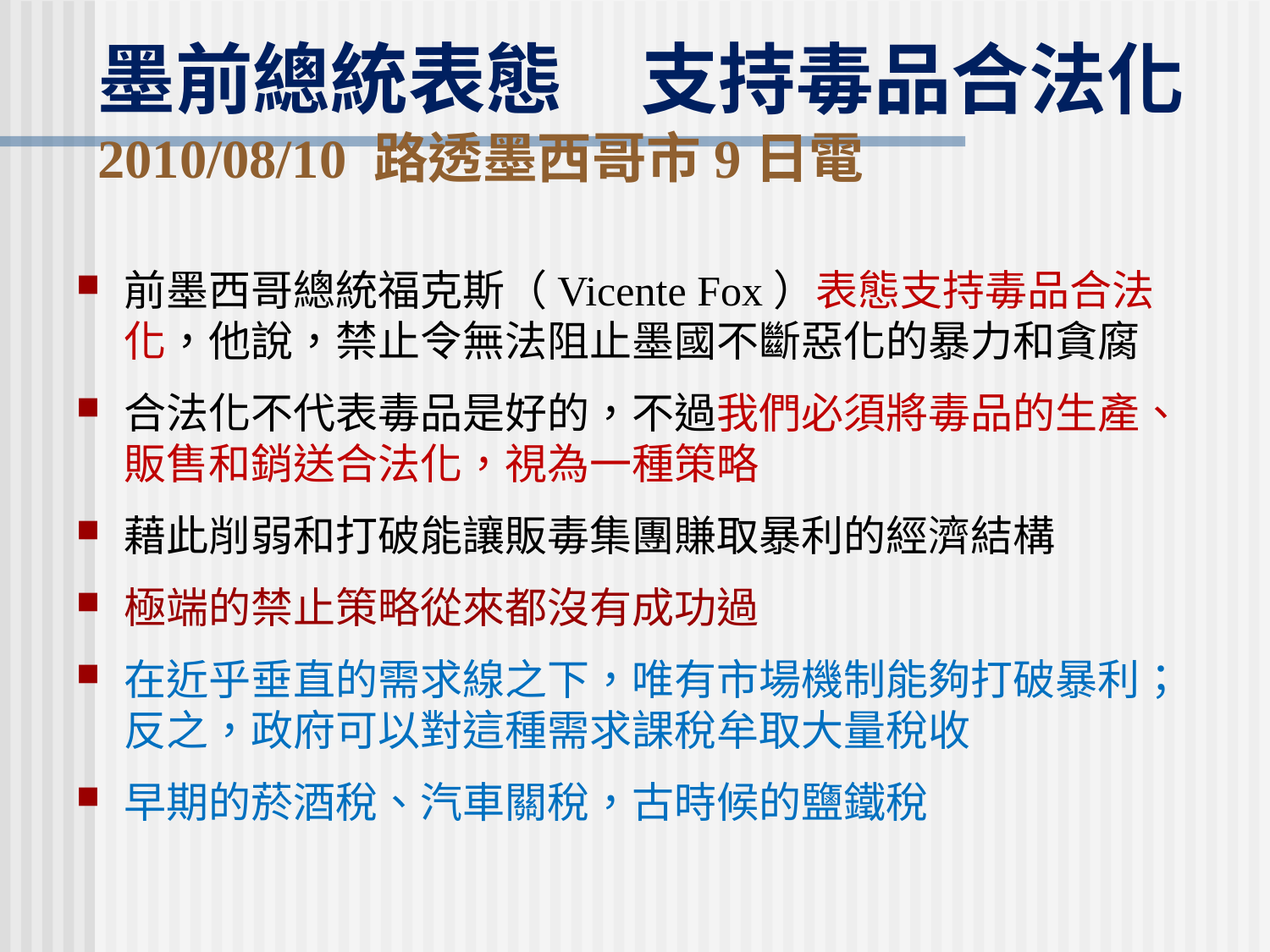

# 墨前總統表態　支持毒品合法化 2010/08/10 路透墨西哥市9日電
前墨西哥總統福克斯（Vicente Fox）表態支持毒品合法化，他說，禁止令無法阻止墨國不斷惡化的暴力和貪腐
合法化不代表毒品是好的，不過我們必須將毒品的生產、販售和銷送合法化，視為一種策略
藉此削弱和打破能讓販毒集團賺取暴利的經濟結構
極端的禁止策略從來都沒有成功過
在近乎垂直的需求線之下，唯有市場機制能夠打破暴利；反之，政府可以對這種需求課稅牟取大量稅收
早期的菸酒稅、汽車關稅，古時候的鹽鐵稅